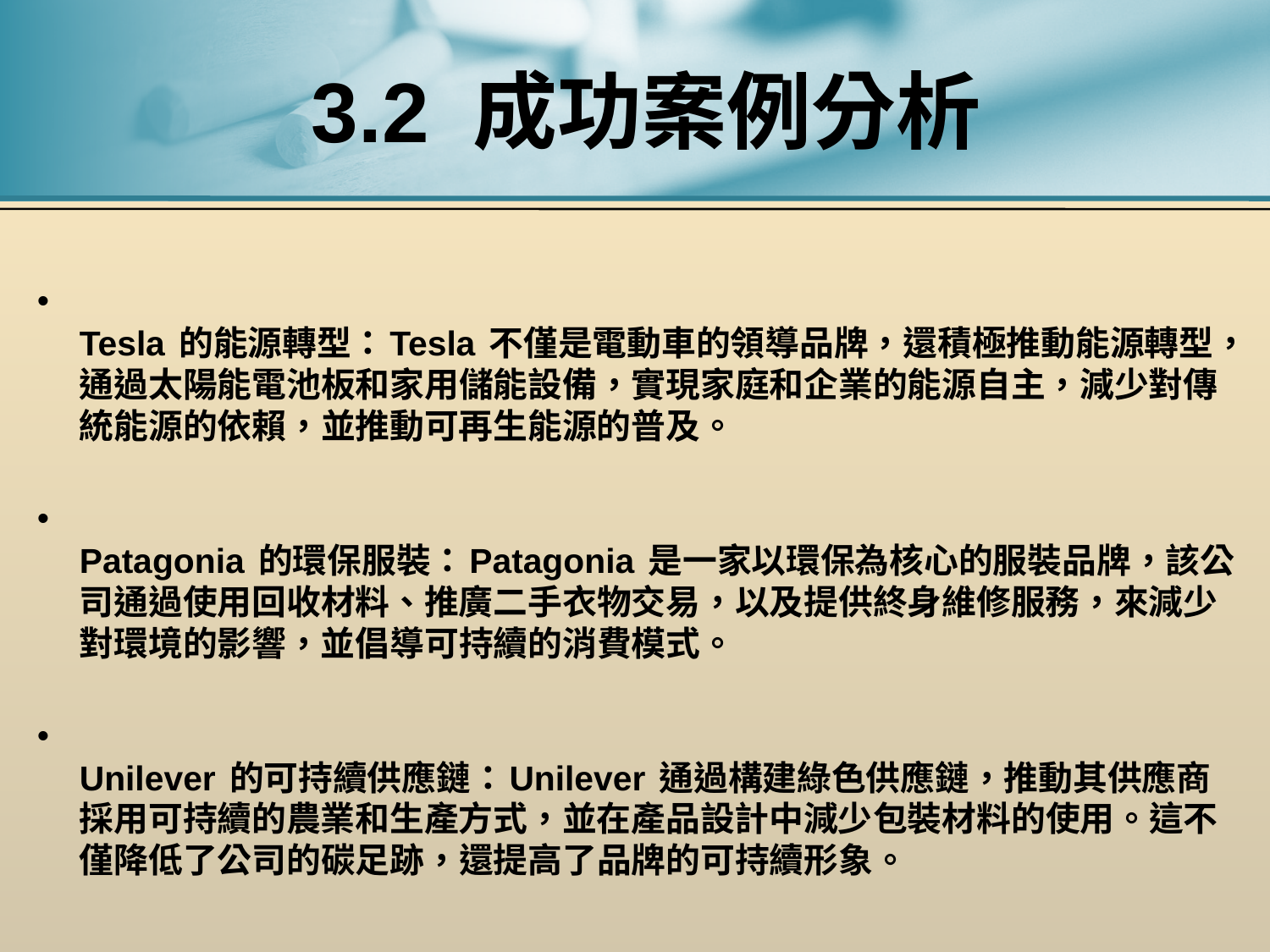

# 3.2 成功案例分析

Tesla 的能源轉型：Tesla 不僅是電動車的領導品牌，還積極推動能源轉型，通過太陽能電池板和家用儲能設備，實現家庭和企業的能源自主，減少對傳統能源的依賴，並推動可再生能源的普及。
Patagonia 的環保服裝：Patagonia 是一家以環保為核心的服裝品牌，該公司通過使用回收材料、推廣二手衣物交易，以及提供終身維修服務，來減少對環境的影響，並倡導可持續的消費模式。
Unilever 的可持續供應鏈：Unilever 通過構建綠色供應鏈，推動其供應商採用可持續的農業和生產方式，並在產品設計中減少包裝材料的使用。這不僅降低了公司的碳足跡，還提高了品牌的可持續形象。